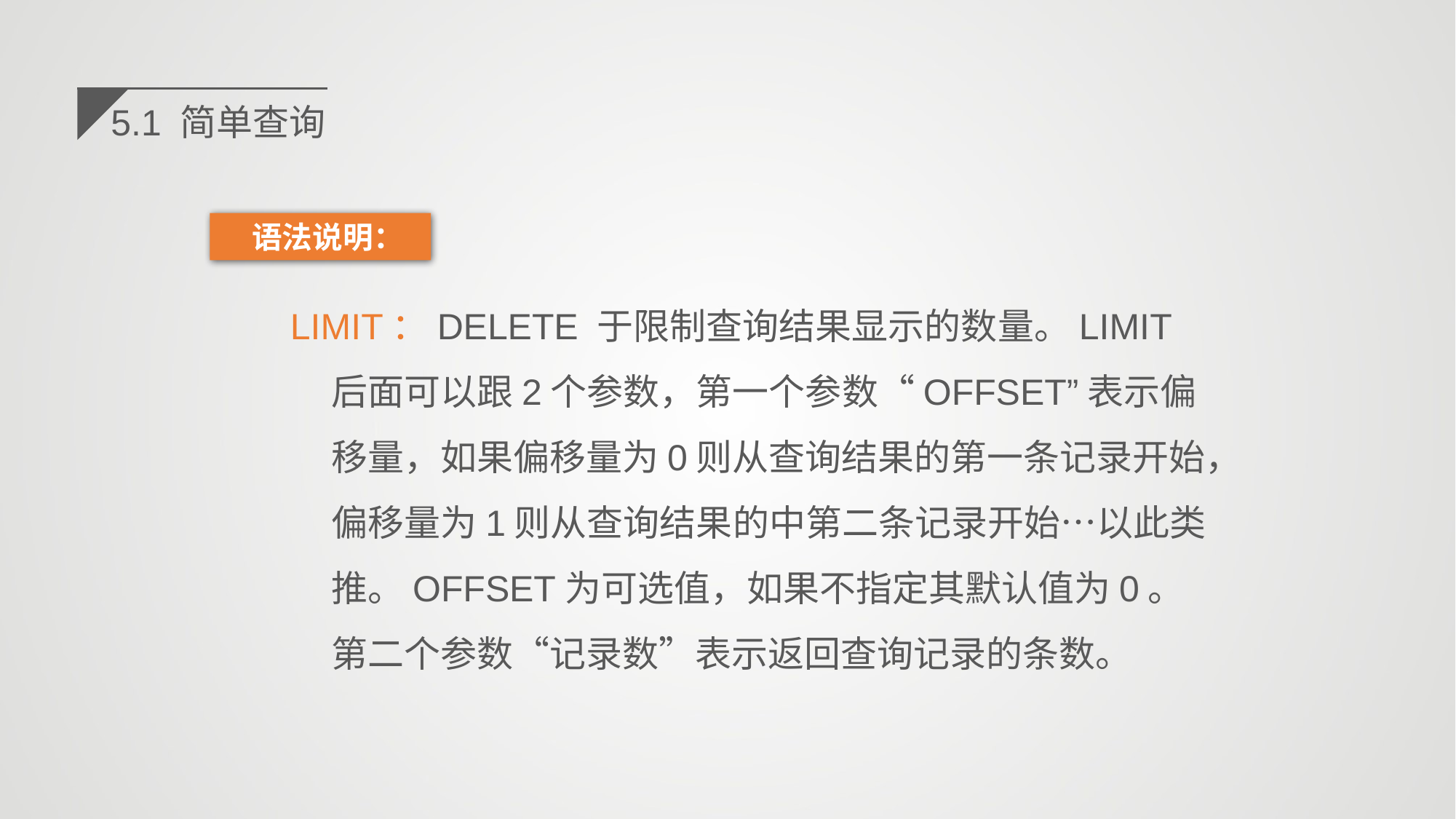

5.1 简单查询

    语法说明：
LIMIT：DELETE 于限制查询结果显示的数量。LIMIT后面可以跟2个参数，第一个参数“OFFSET”表示偏移量，如果偏移量为0则从查询结果的第一条记录开始，偏移量为1则从查询结果的中第二条记录开始…以此类推。OFFSET为可选值，如果不指定其默认值为0。第二个参数“记录数”表示返回查询记录的条数。